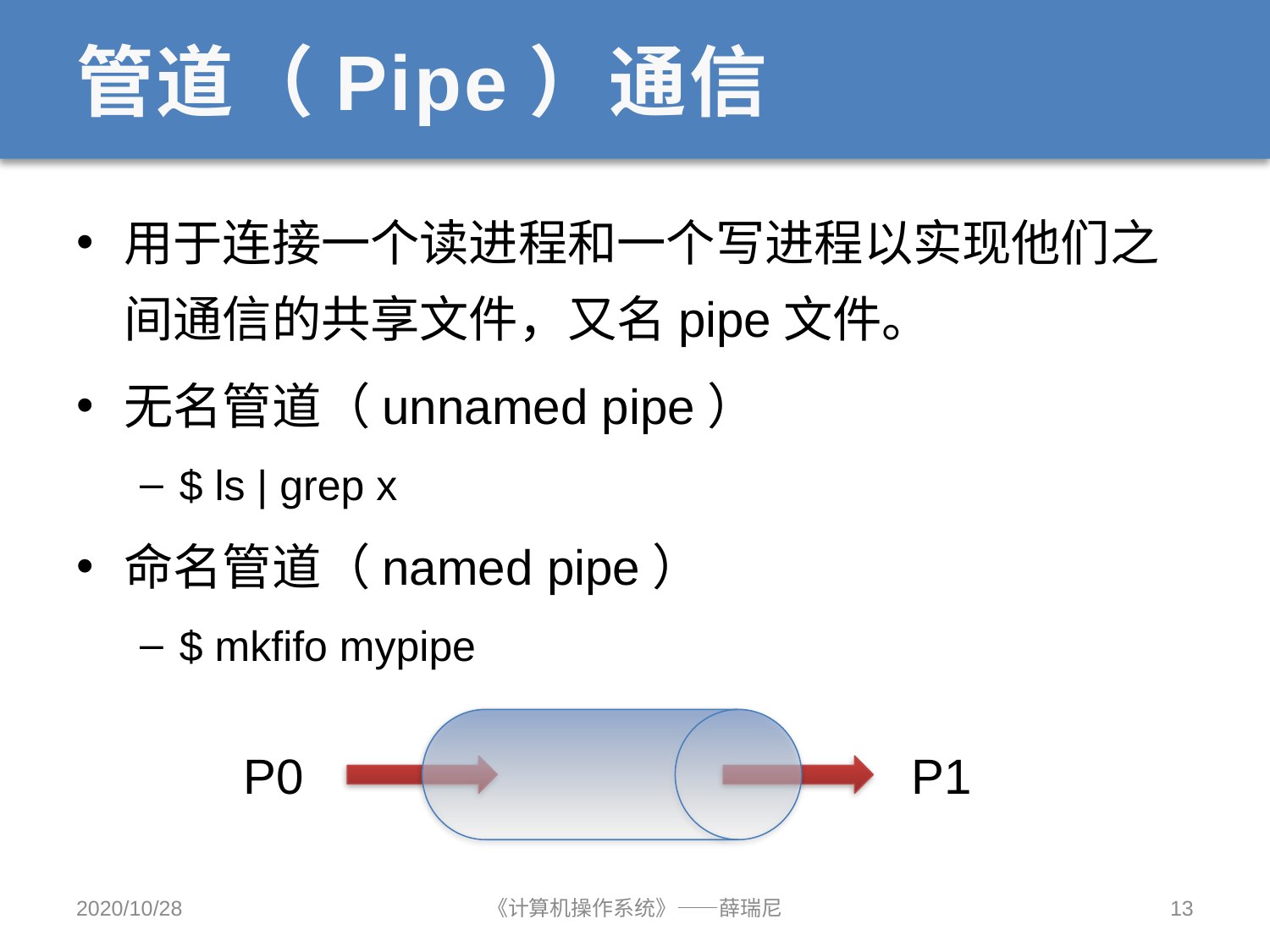

# 管道（Pipe）通信
用于连接一个读进程和一个写进程以实现他们之间通信的共享文件，又名pipe文件。
无名管道（unnamed pipe）
$ ls | grep x
命名管道（named pipe）
$ mkfifo mypipe

P0
P1

2020/10/28
《计算机操作系统》——薛瑞尼
13